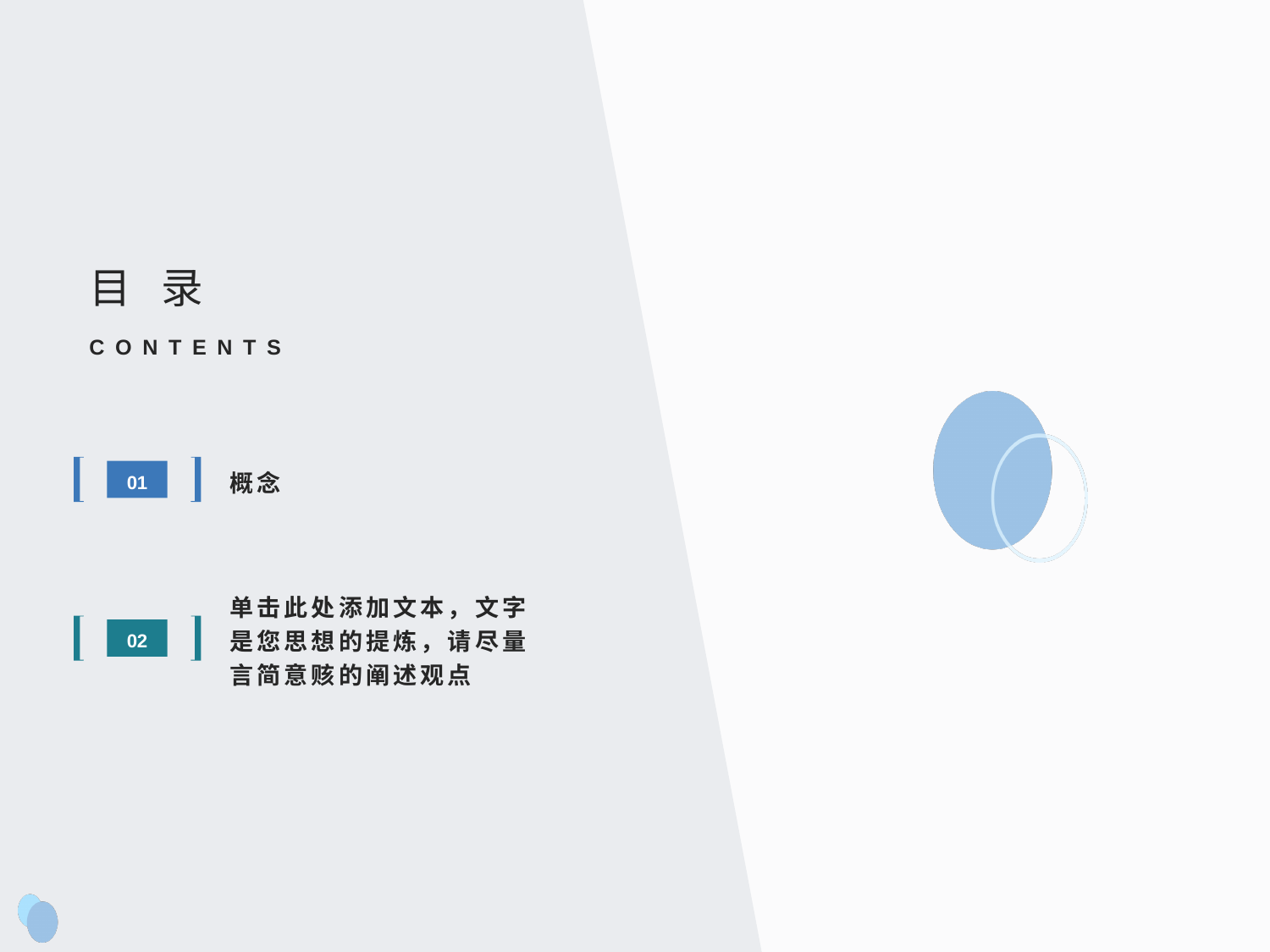

目 录
CONTENTS
概念

01
单击此处添加文本，文字是您思想的提炼，请尽量言简意赅的阐述观点

02